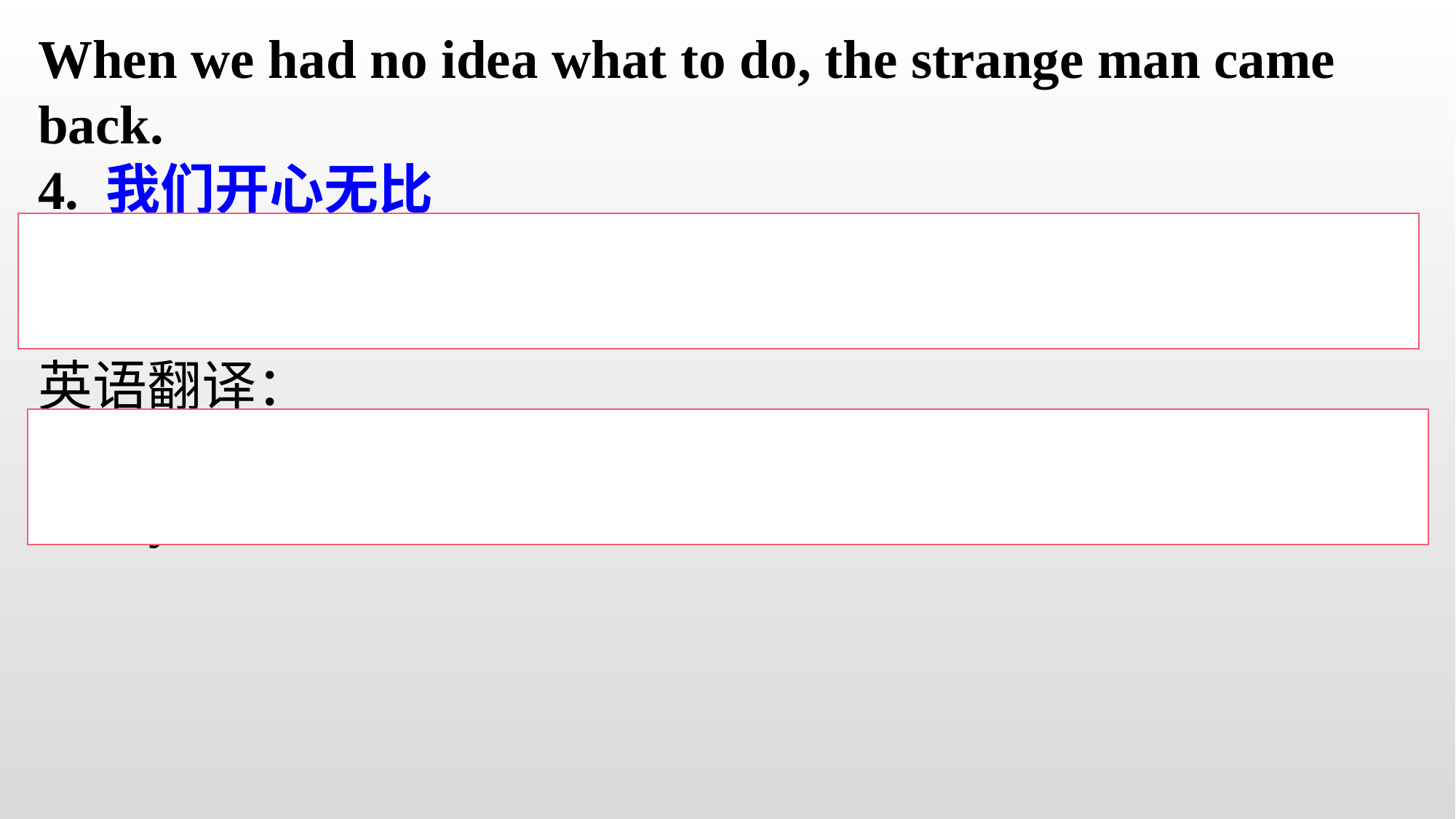

When we had no idea what to do, the strange man came back.4. 我们开心无比汉语拓展：
我们差点开心地跳了起来，眼里亮起希望的光芒。英语翻译：
We almost jumped with joy, and a glimmer of hope lit up in our eyes.